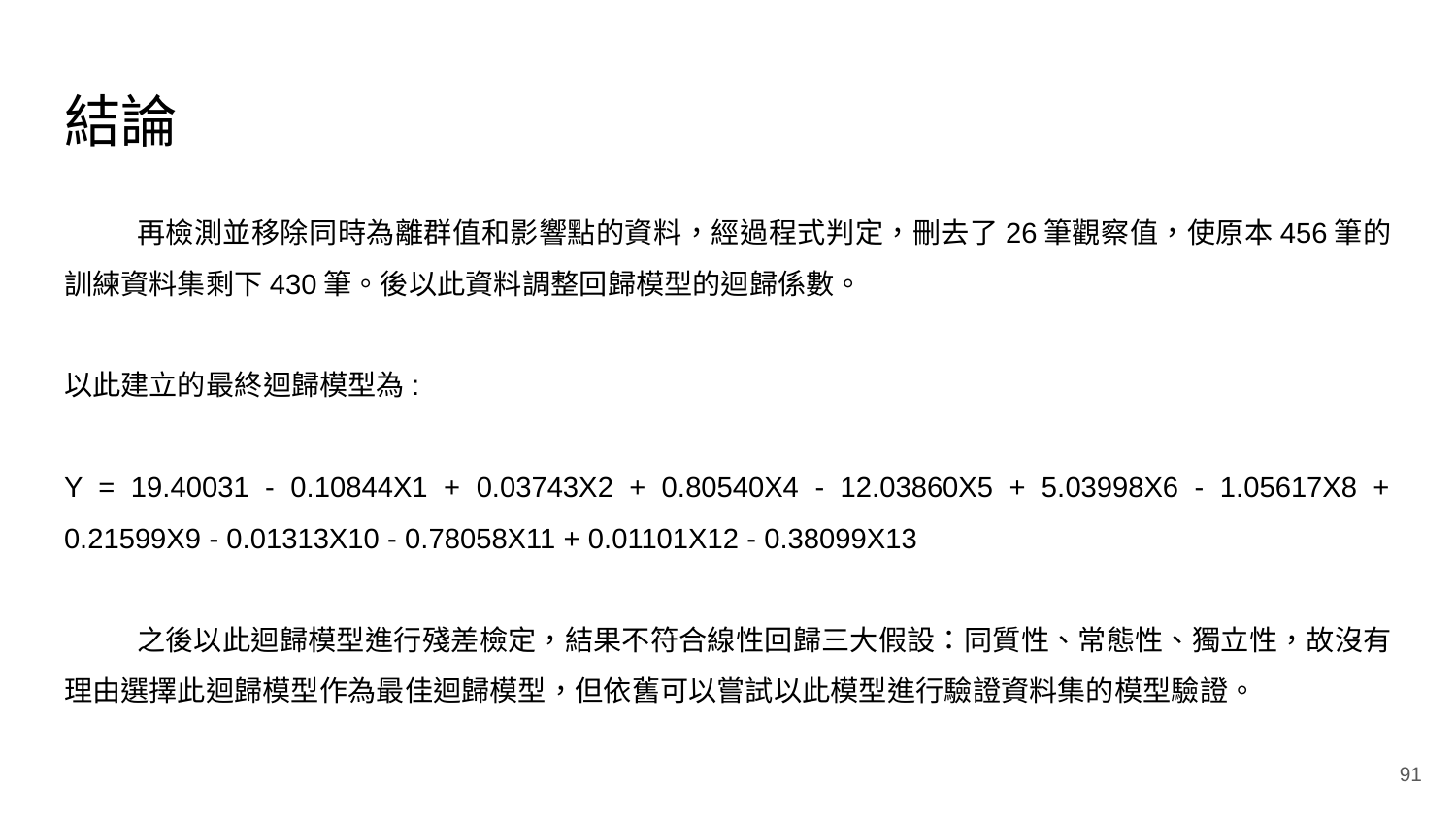

# 結論
再檢測並移除同時為離群值和影響點的資料，經過程式判定，刪去了26筆觀察值，使原本456筆的訓練資料集剩下430筆。後以此資料調整回歸模型的迴歸係數。

以此建立的最終迴歸模型為:

Y = 19.40031 - 0.10844X1 + 0.03743X2 + 0.80540X4 - 12.03860X5 + 5.03998X6 - 1.05617X8 + 0.21599X9 - 0.01313X10 - 0.78058X11 + 0.01101X12 - 0.38099X13

之後以此迴歸模型進行殘差檢定，結果不符合線性回歸三大假設：同質性、常態性、獨立性，故沒有理由選擇此迴歸模型作為最佳迴歸模型，但依舊可以嘗試以此模型進行驗證資料集的模型驗證。
91